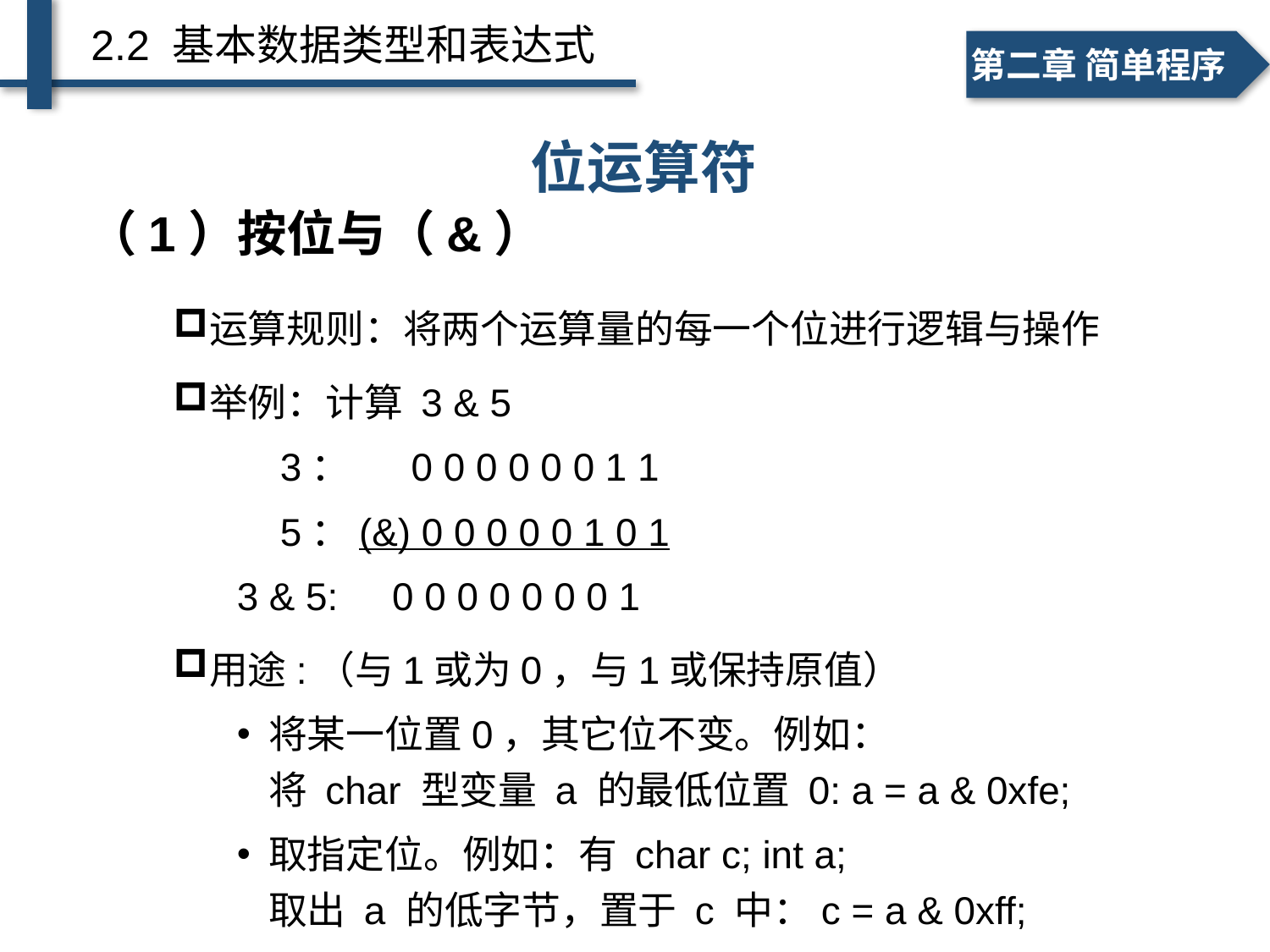

2.2 基本数据类型和表达式
一、个人简介
二、学术成绩

第二章 简单程序

# 位运算符
（1）按位与（&）
运算规则：将两个运算量的每一个位进行逻辑与操作
举例：计算 3 & 5
    3：      0 0 0 0 0 0 1 1
    5：(&) 0 0 0 0 0 1 0 1
3 & 5:     0 0 0 0 0 0 0 1
用途:（与1或为0，与1或保持原值）
将某一位置0，其它位不变。例如：
将 char 型变量 a 的最低位置 0: a = a & 0xfe;
取指定位。例如：有 char c; int a;
取出 a 的低字节，置于 c 中：c = a & 0xff;
31